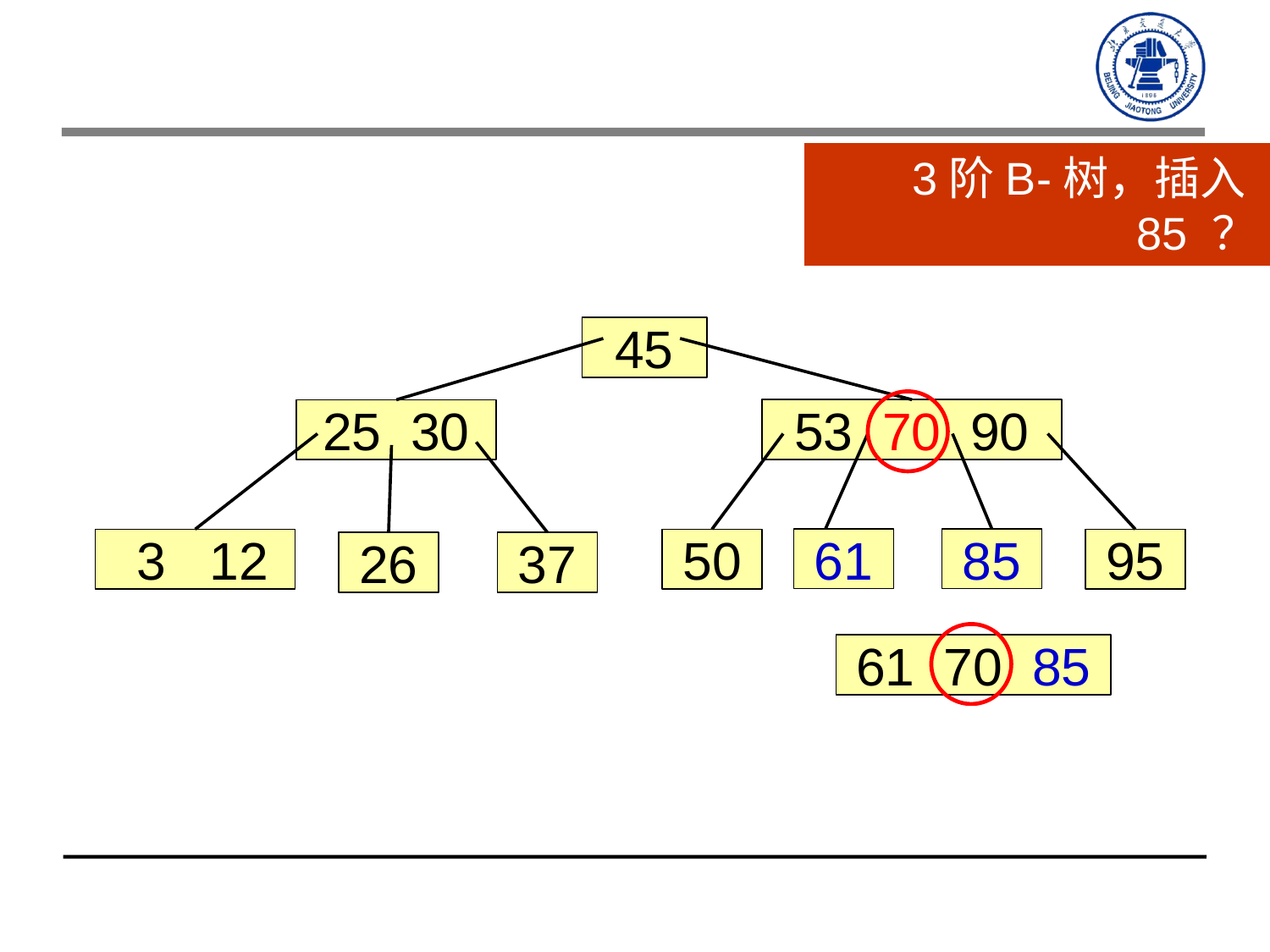

3阶B-树，插入85 ？
45

53  70  90
25  30
61
85
50
95
 3   12
26
37

61  70  85